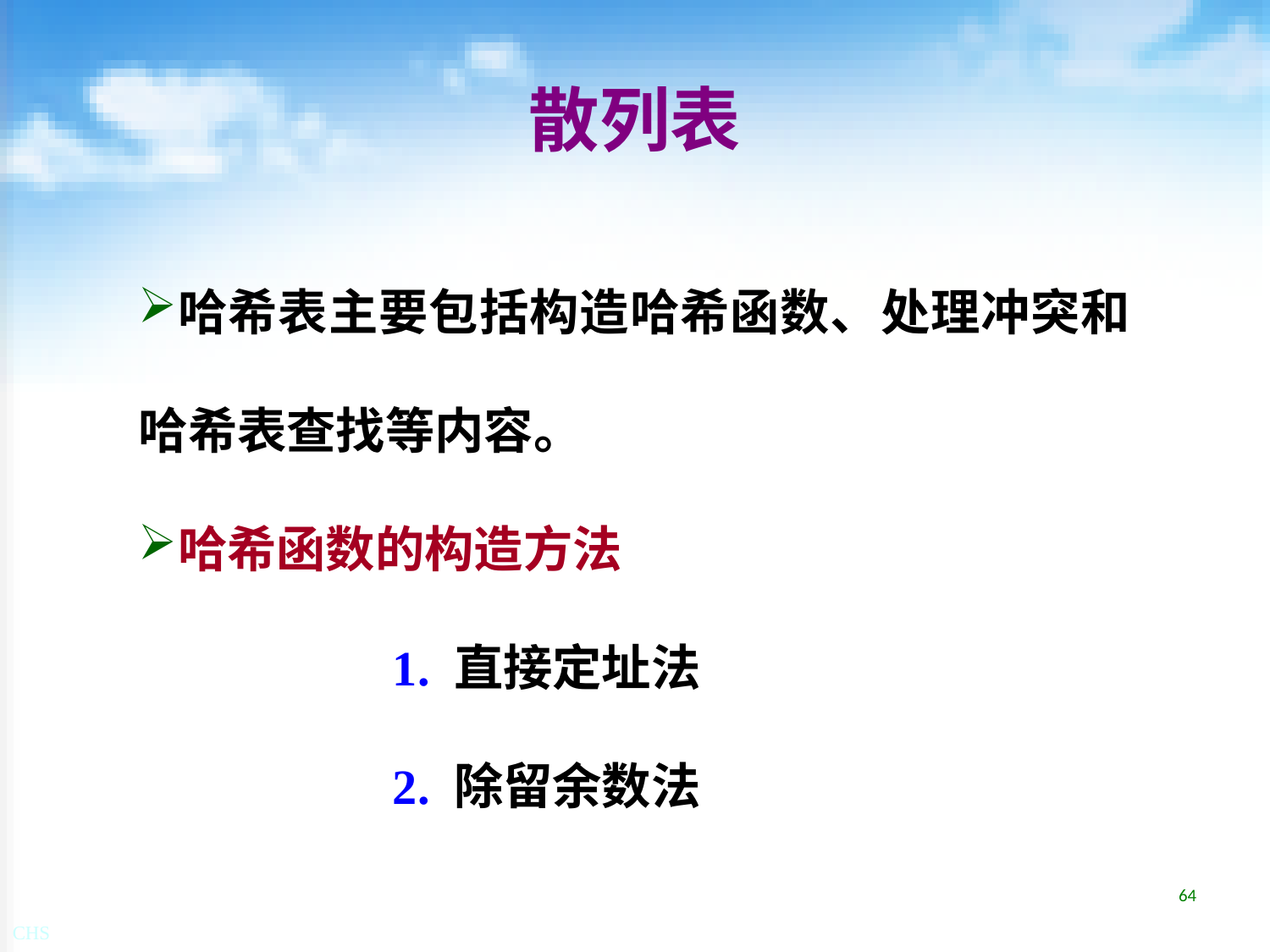

# 散列表
哈希表主要包括构造哈希函数、处理冲突和哈希表查找等内容。
哈希函数的构造方法
		1. 直接定址法
		2. 除留余数法
64